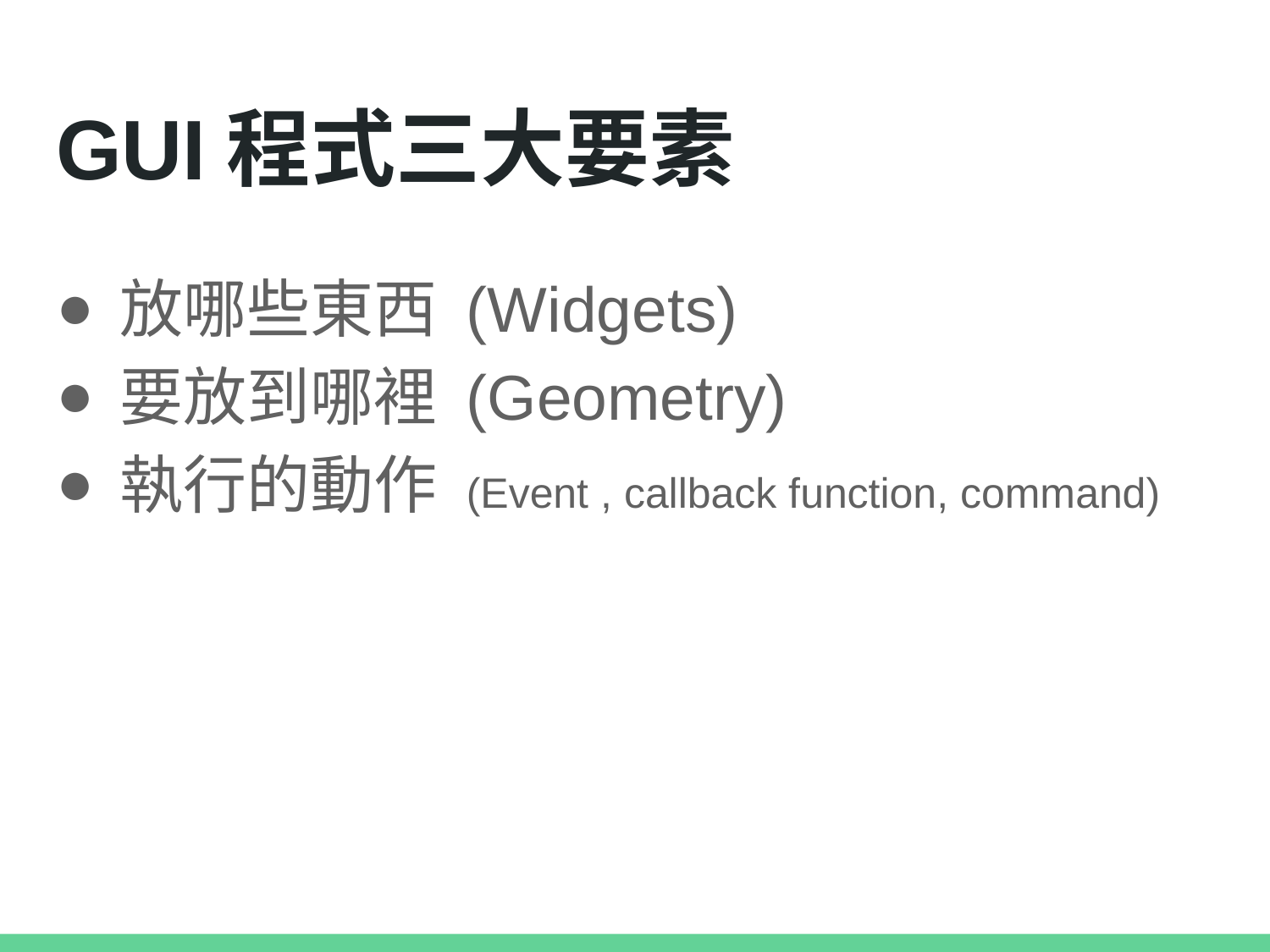

# GUI程式三大要素
放哪些東西 (Widgets)
要放到哪裡 (Geometry)
執行的動作 (Event , callback function, command)